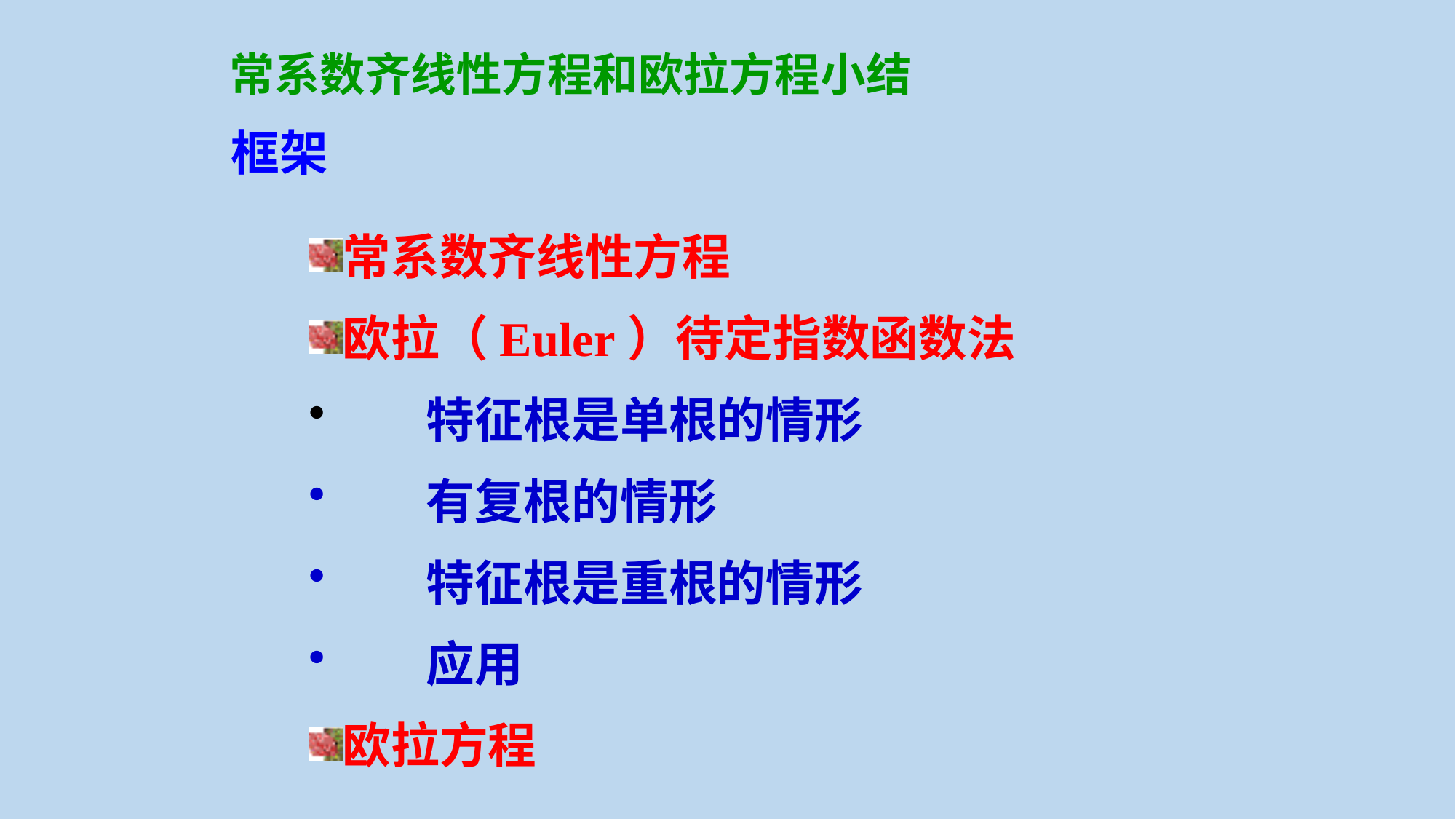

常系数齐线性方程和欧拉方程小结
框架
常系数齐线性方程
欧拉（Euler）待定指数函数法
        特征根是单根的情形
        有复根的情形
        特征根是重根的情形
        应用
欧拉方程